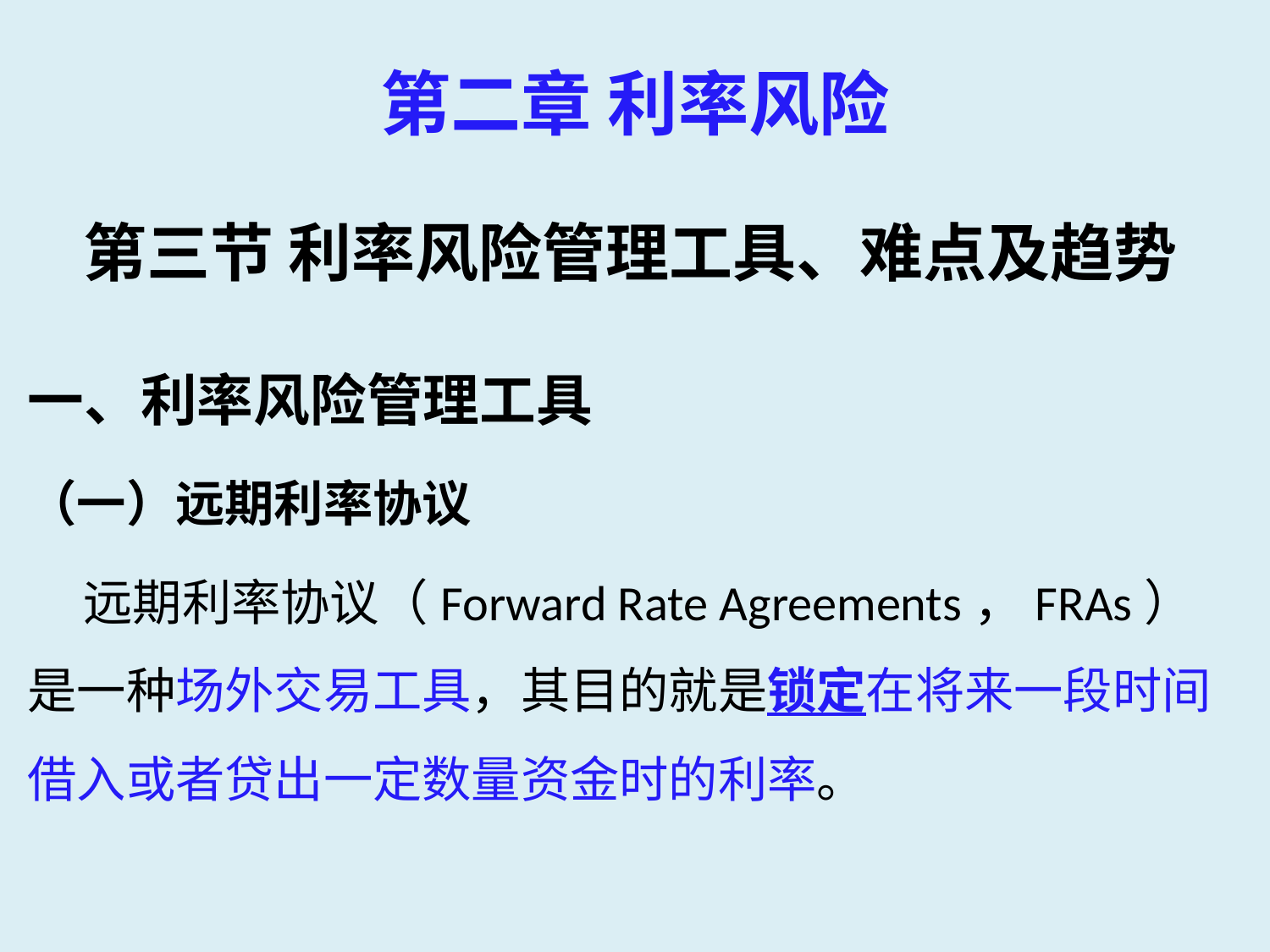

# 第二章 利率风险
第三节 利率风险管理工具、难点及趋势

一、利率风险管理工具
（一）远期利率协议
    远期利率协议（Forward Rate Agreements，FRAs）是一种场外交易工具，其目的就是锁定在将来一段时间借入或者贷出一定数量资金时的利率。